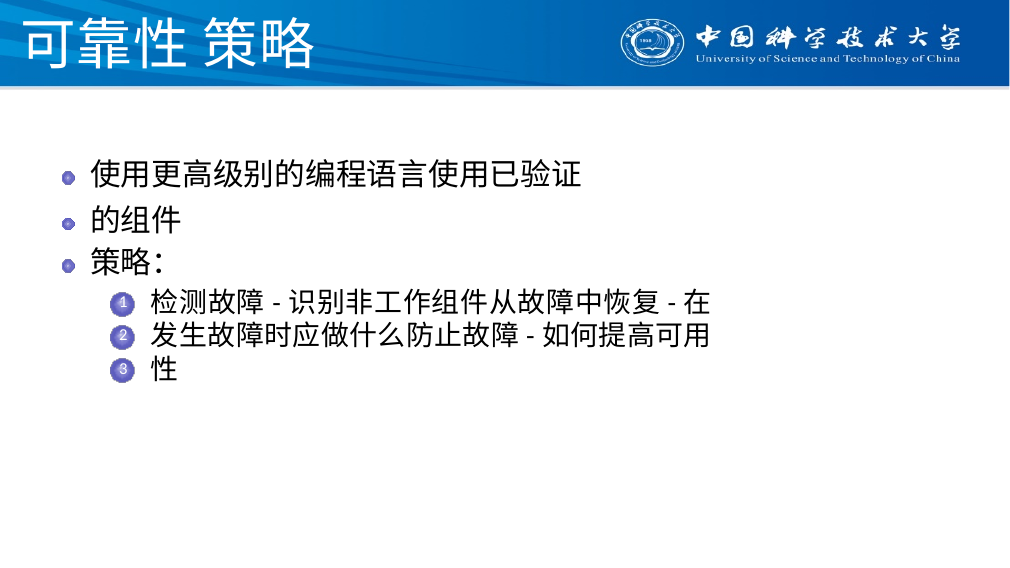

# 可靠性 策略
使用更高级别的编程语言使用已验证的组件
策略：

检测故障-识别非工作组件从故障中恢复-在发生故障时应做什么防止故障-如何提高可用性

1

2

3